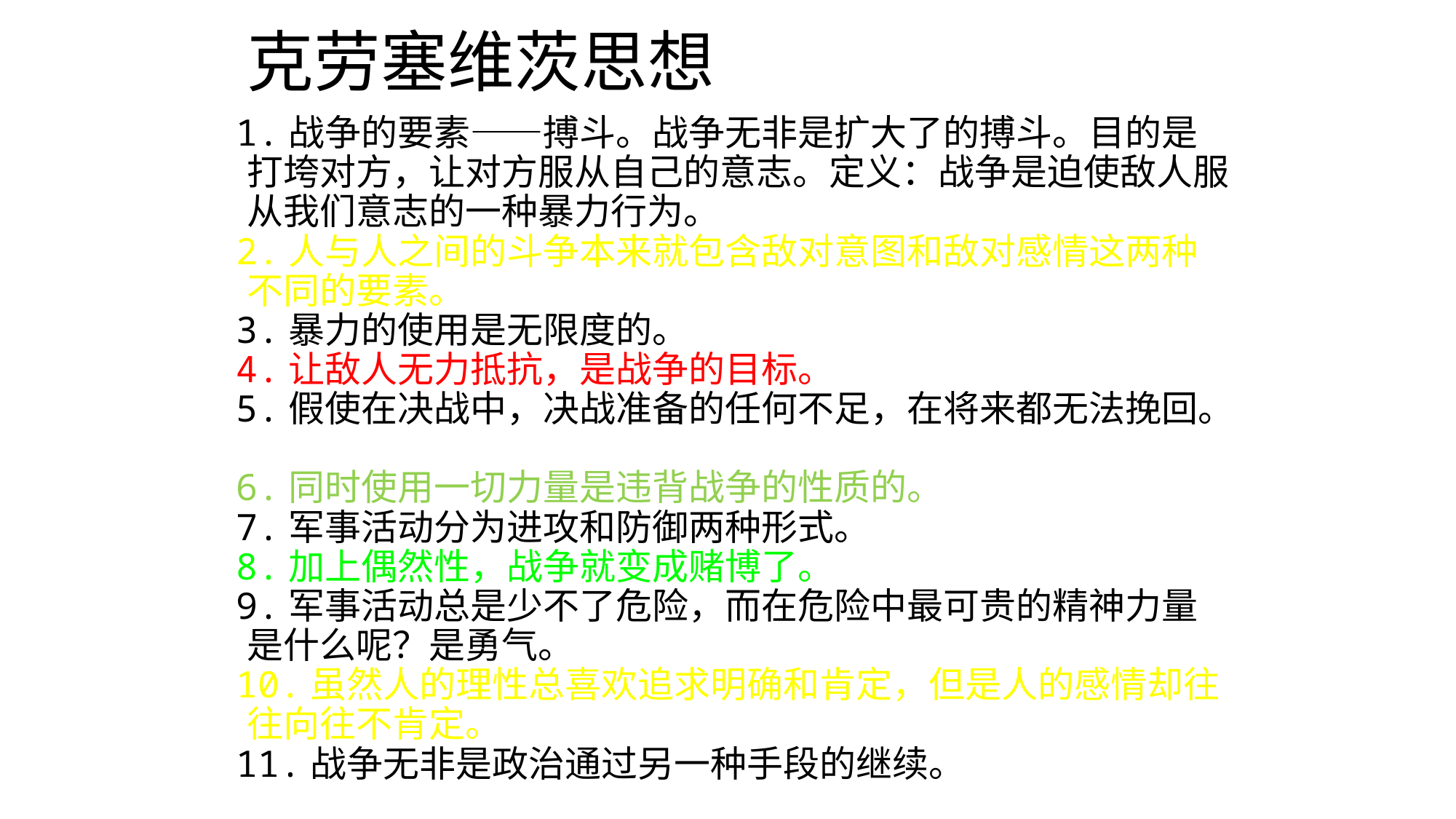

克劳塞维茨思想
1.战争的要素——搏斗。战争无非是扩大了的搏斗。目的是打垮对方，让对方服从自己的意志。定义：战争是迫使敌人服从我们意志的一种暴力行为。
2.人与人之间的斗争本来就包含敌对意图和敌对感情这两种不同的要素。
3.暴力的使用是无限度的。
4.让敌人无力抵抗，是战争的目标。
5.假使在决战中，决战准备的任何不足，在将来都无法挽回。
6.同时使用一切力量是违背战争的性质的。
7.军事活动分为进攻和防御两种形式。
8.加上偶然性，战争就变成赌博了。
9.军事活动总是少不了危险，而在危险中最可贵的精神力量是什么呢？是勇气。
10.虽然人的理性总喜欢追求明确和肯定，但是人的感情却往往向往不肯定。
11.战争无非是政治通过另一种手段的继续。